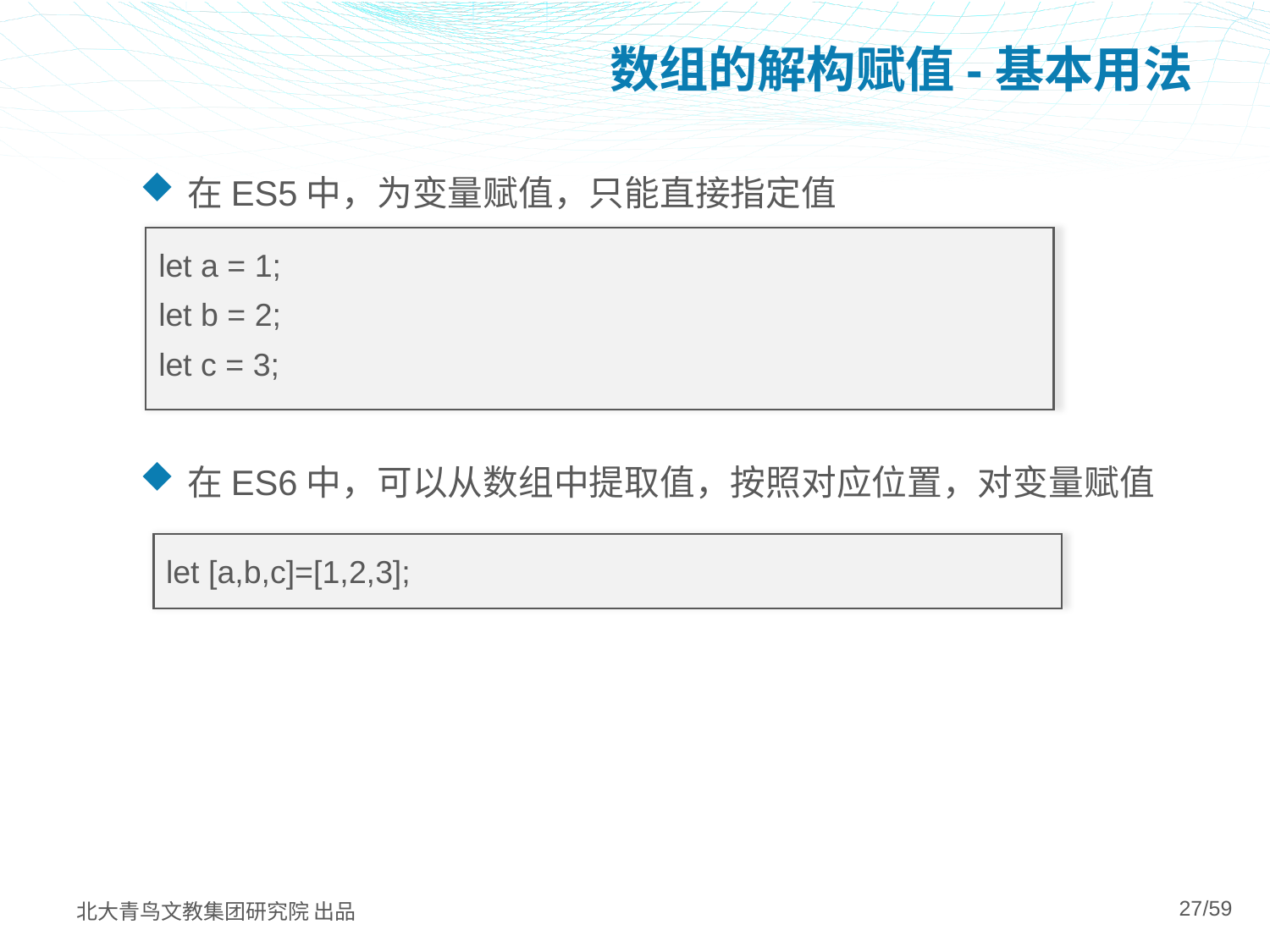

# 数组的解构赋值-基本用法
在ES5中，为变量赋值，只能直接指定值

在ES6中，可以从数组中提取值，按照对应位置，对变量赋值

let a = 1;
let b = 2;
let c = 3;
let [a,b,c]=[1,2,3];
27/59